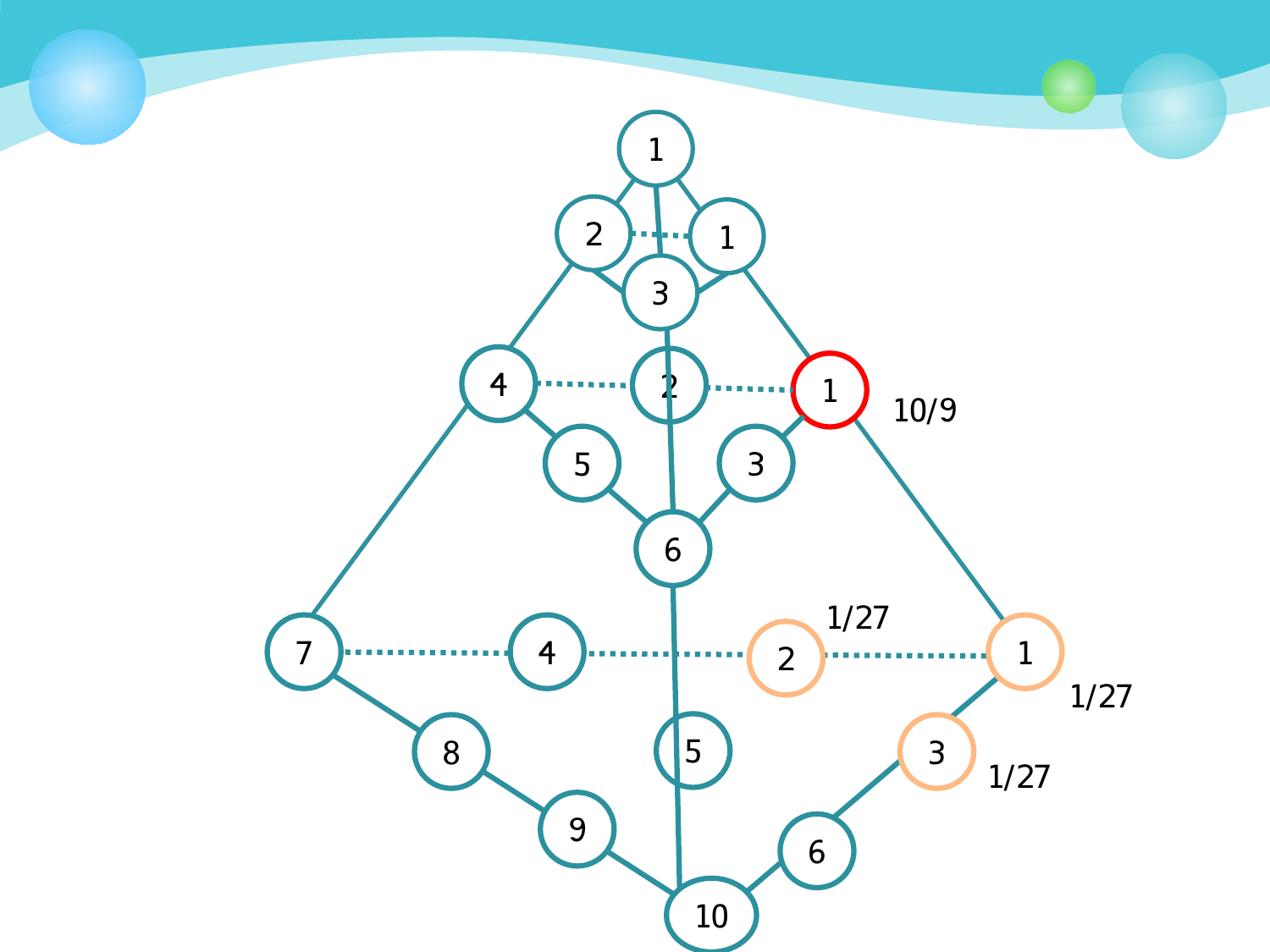

1

2
마음의 눈으로 보면 예쁜 삼각뿔이 보입니다.
1
3
4
2
1
10/9
5
3
6
1/27
7
4
1
2

1/27
5
8
3
1/27
9
6
10